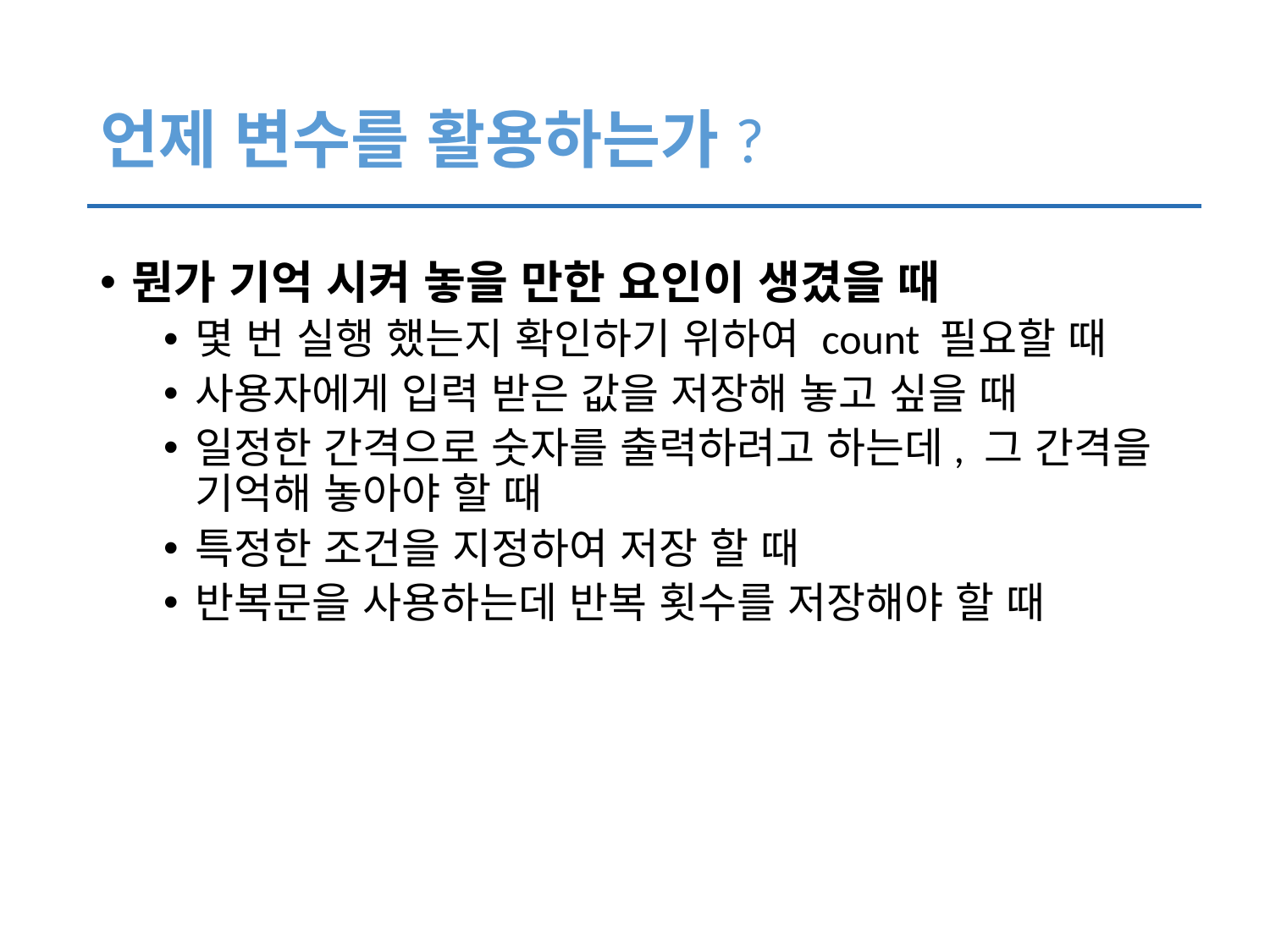

# 언제 변수를 활용하는가?
뭔가 기억 시켜 놓을 만한 요인이 생겼을 때
몇 번 실행 했는지 확인하기 위하여 count 필요할 때
사용자에게 입력 받은 값을 저장해 놓고 싶을 때
일정한 간격으로 숫자를 출력하려고 하는데, 그 간격을 기억해 놓아야 할 때
특정한 조건을 지정하여 저장 할 때
반복문을 사용하는데 반복 횟수를 저장해야 할 때